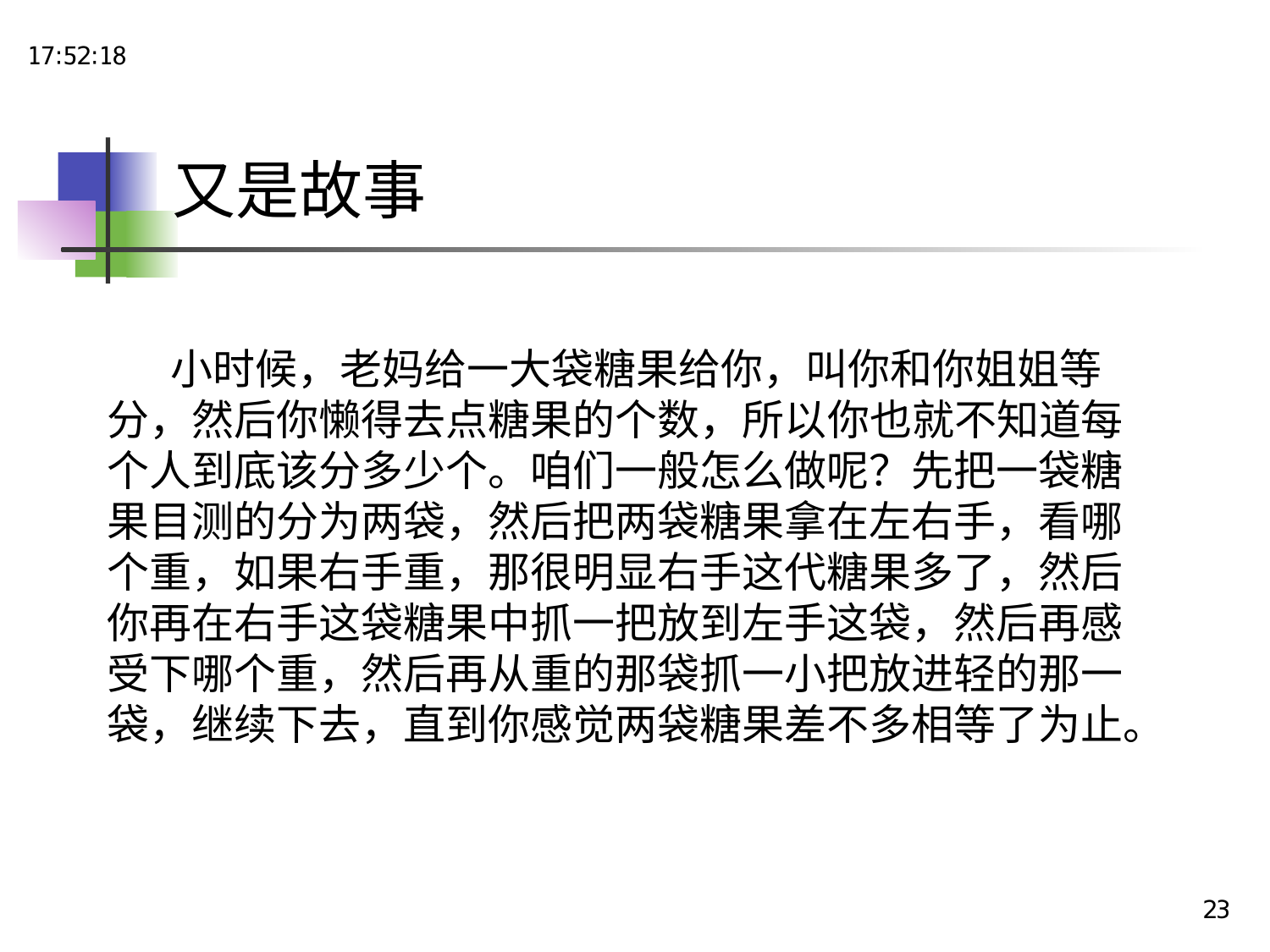

17:52:18
# 又是故事
小时候，老妈给一大袋糖果给你，叫你和你姐姐等分，然后你懒得去点糖果的个数，所以你也就不知道每个人到底该分多少个。咱们一般怎么做呢？先把一袋糖果目测的分为两袋，然后把两袋糖果拿在左右手，看哪个重，如果右手重，那很明显右手这代糖果多了，然后你再在右手这袋糖果中抓一把放到左手这袋，然后再感受下哪个重，然后再从重的那袋抓一小把放进轻的那一袋，继续下去，直到你感觉两袋糖果差不多相等了为止。
23